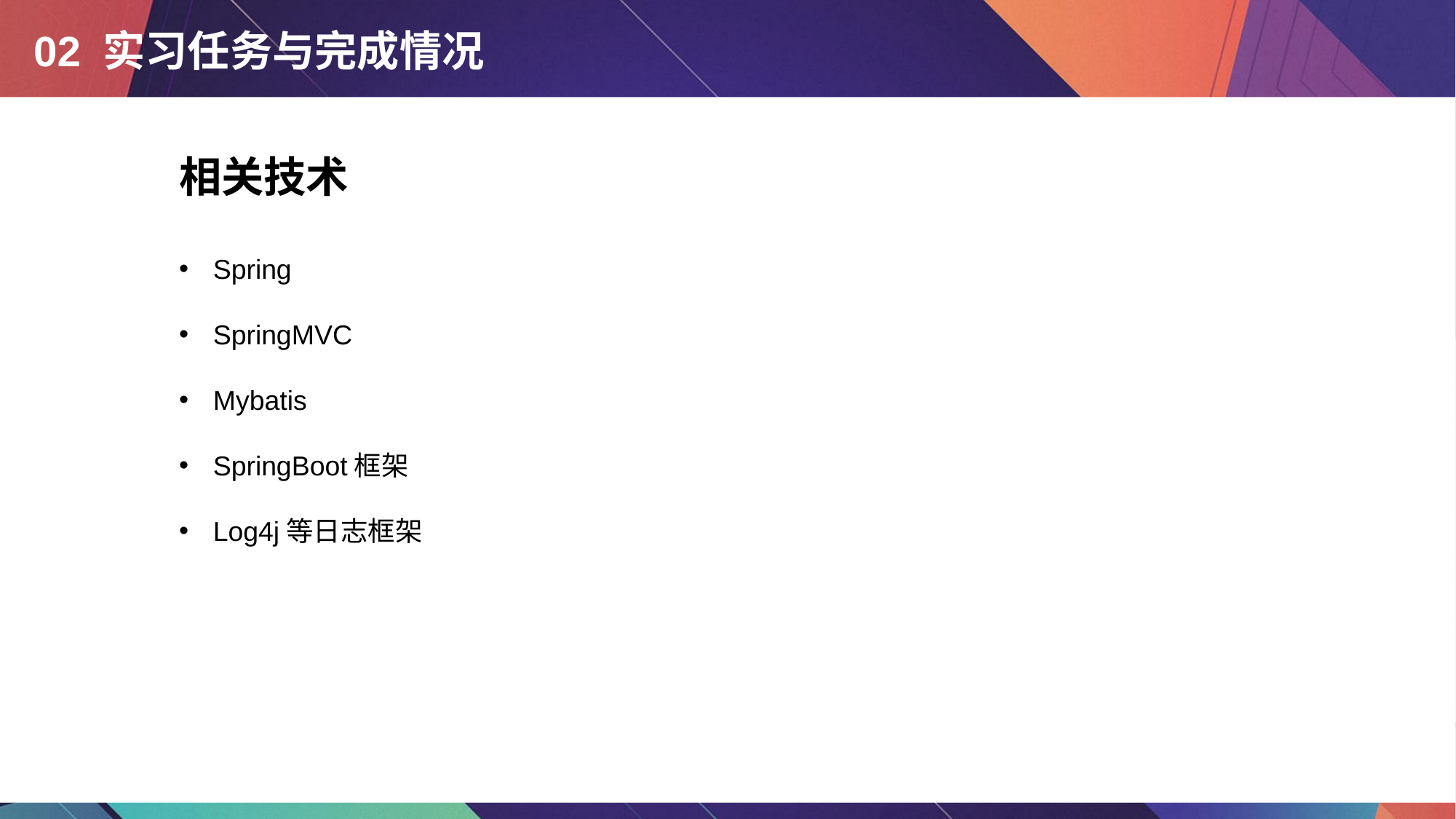

# 02 实习任务与完成情况
相关技术

Spring

SpringMVC

Mybatis

SpringBoot框架

Log4j等日志框架